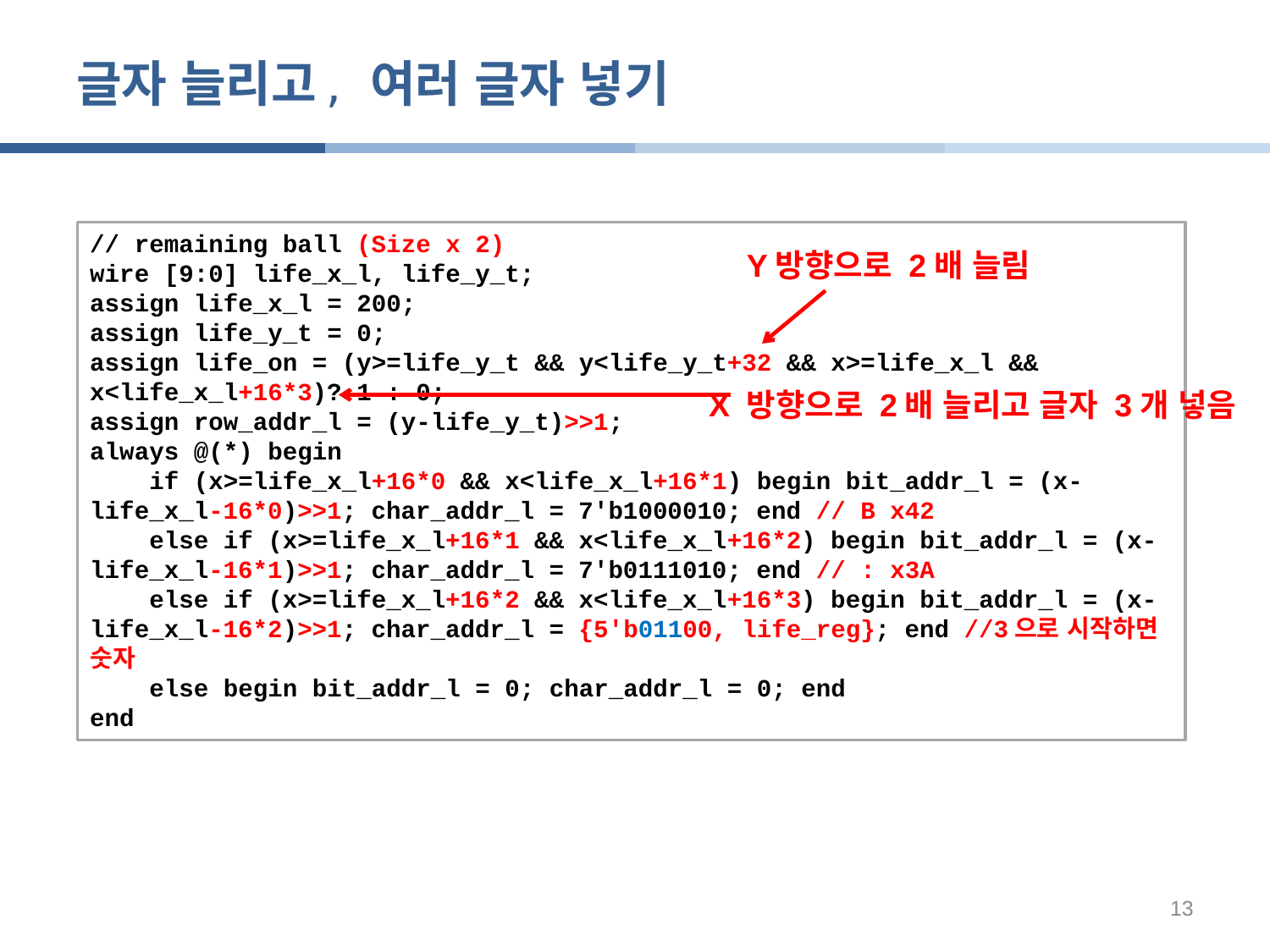

# 글자 늘리고, 여러 글자 넣기
// remaining ball (Size x 2)
wire [9:0] life_x_l, life_y_t;
assign life_x_l = 200;
assign life_y_t = 0;
assign life_on = (y>=life_y_t && y<life_y_t+32 && x>=life_x_l && x<life_x_l+16*3)? 1 : 0;
assign row_addr_l = (y-life_y_t)>>1;
always @(*) begin
    if (x>=life_x_l+16*0 && x<life_x_l+16*1) begin bit_addr_l = (x-life_x_l-16*0)>>1; char_addr_l = 7'b1000010; end // B x42
    else if (x>=life_x_l+16*1 && x<life_x_l+16*2) begin bit_addr_l = (x-life_x_l-16*1)>>1; char_addr_l = 7'b0111010; end // : x3A
    else if (x>=life_x_l+16*2 && x<life_x_l+16*3) begin bit_addr_l = (x-life_x_l-16*2)>>1; char_addr_l = {5'b01100, life_reg}; end //3으로 시작하면 숫자
    else begin bit_addr_l = 0; char_addr_l = 0; end
end
Y방향으로 2배 늘림
X 방향으로 2배 늘리고 글자 3개 넣음
13